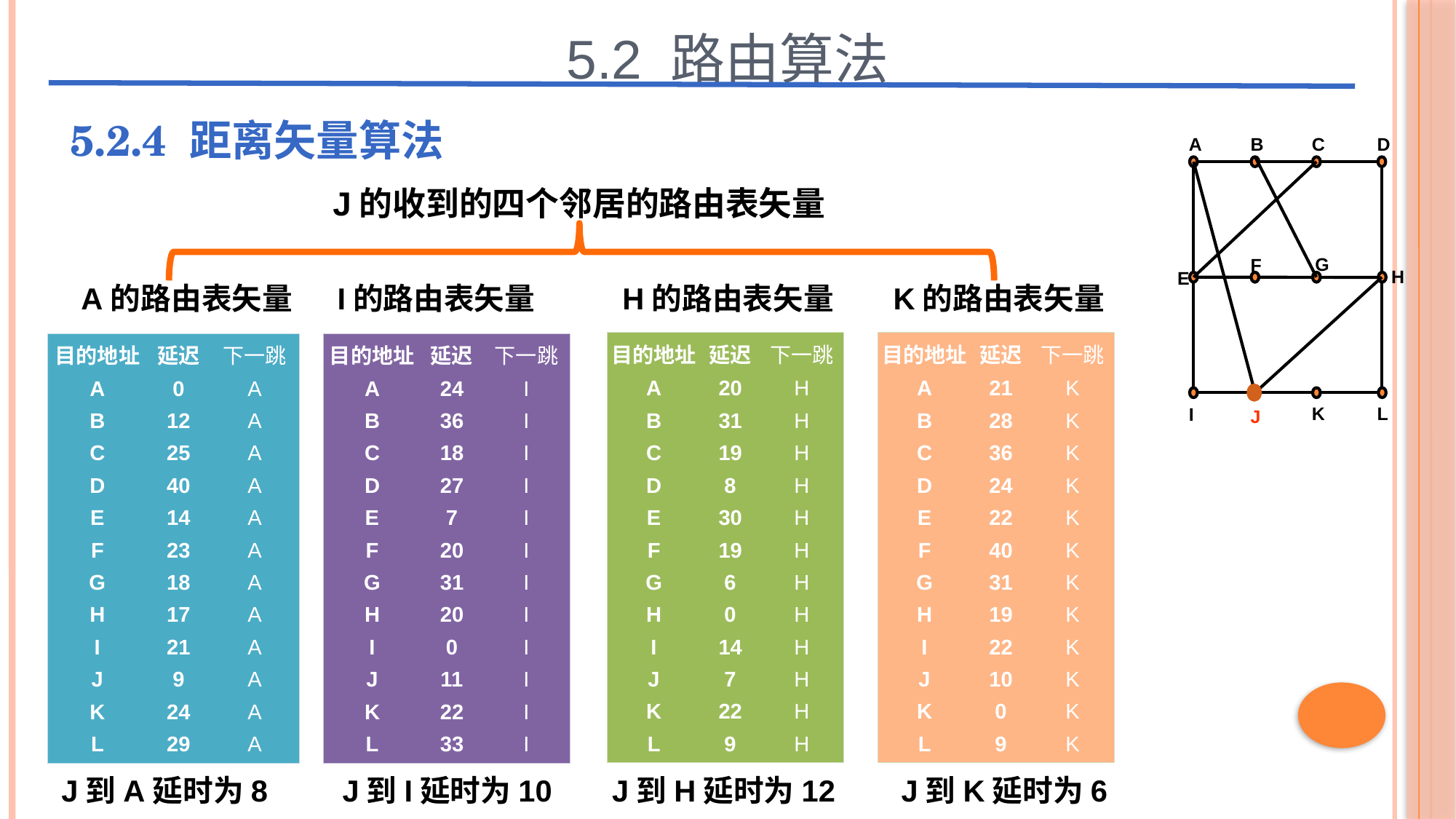

5.2 路由算法
5.2.4 距离矢量算法
A
B
C
D

G
F
H
E

K
L
I
J
J的收到的四个邻居的路由表矢量
A的路由表矢量
I的路由表矢量
H的路由表矢量
K的路由表矢量
| 目的地址 | 延迟 | 下一跳 |
| --- | --- | --- |
| A | 20 | H |
| B | 31 | H |
| C | 19 | H |
| D | 8 | H |
| E | 30 | H |
| F | 19 | H |
| G | 6 | H |
| H | 0 | H |
| I | 14 | H |
| J | 7 | H |
| K | 22 | H |
| L | 9 | H |
| 目的地址 | 延迟 | 下一跳 |
| --- | --- | --- |
| A | 21 | K |
| B | 28 | K |
| C | 36 | K |
| D | 24 | K |
| E | 22 | K |
| F | 40 | K |
| G | 31 | K |
| H | 19 | K |
| I | 22 | K |
| J | 10 | K |
| K | 0 | K |
| L | 9 | K |
| 目的地址 | 延迟 | 下一跳 |
| --- | --- | --- |
| A | 0 | A |
| B | 12 | A |
| C | 25 | A |
| D | 40 | A |
| E | 14 | A |
| F | 23 | A |
| G | 18 | A |
| H | 17 | A |
| I | 21 | A |
| J | 9 | A |
| K | 24 | A |
| L | 29 | A |
| 目的地址 | 延迟 | 下一跳 |
| --- | --- | --- |
| A | 24 | I |
| B | 36 | I |
| C | 18 | I |
| D | 27 | I |
| E | 7 | I |
| F | 20 | I |
| G | 31 | I |
| H | 20 | I |
| I | 0 | I |
| J | 11 | I |
| K | 22 | I |
| L | 33 | I |
J到A延时为8
J到I延时为10
J到H延时为12
J到K延时为6